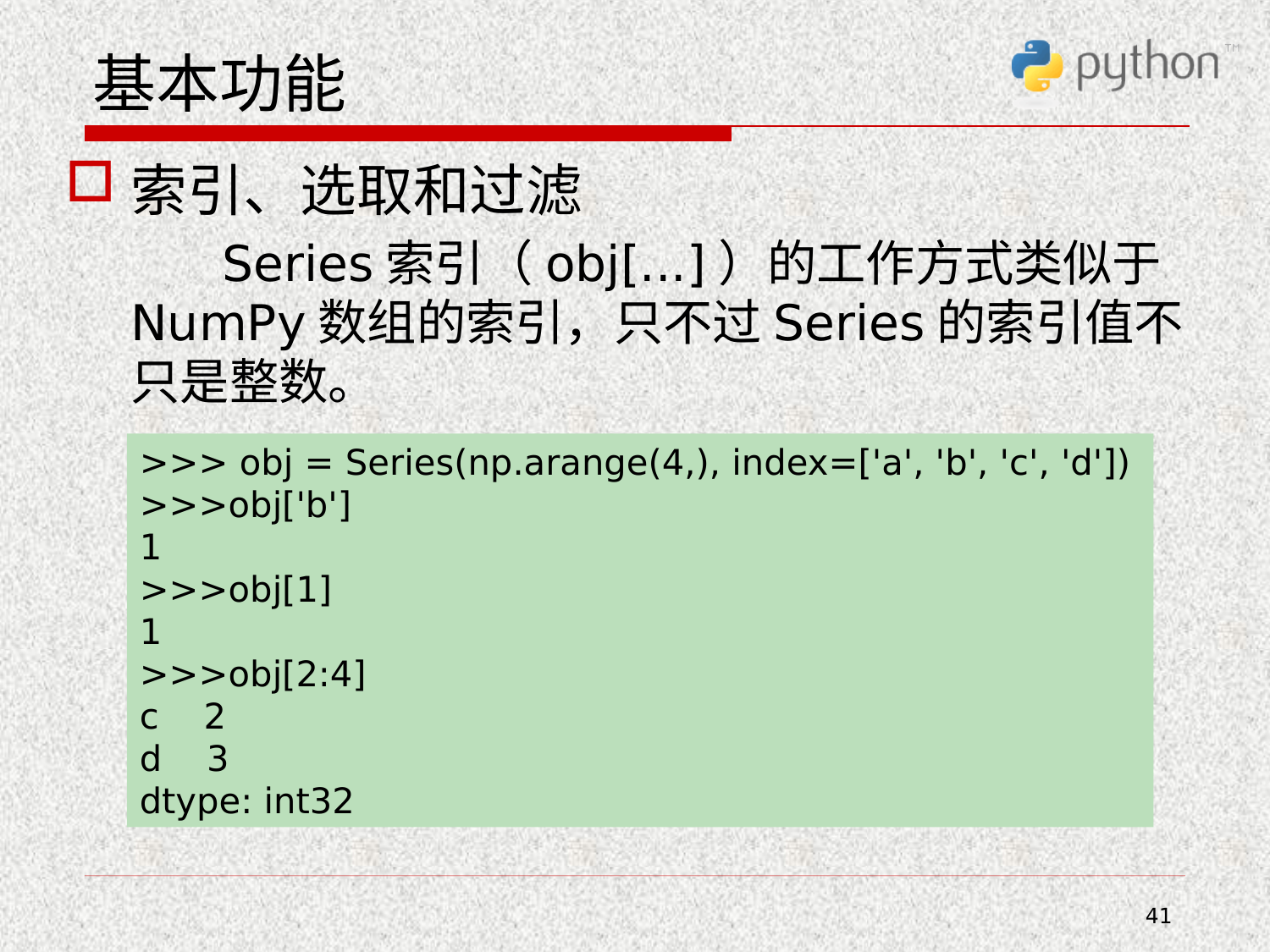

# 基本功能
索引、选取和过滤
          Series索引（obj[...]）的工作方式类似于NumPy数组的索引，只不过Series的索引值不只是整数。
>>> obj = Series(np.arange(4,), index=['a', 'b', 'c', 'd'])
>>>obj['b']
1
>>>obj[1]
1
>>>obj[2:4]
c    2
d    3
dtype: int32
41